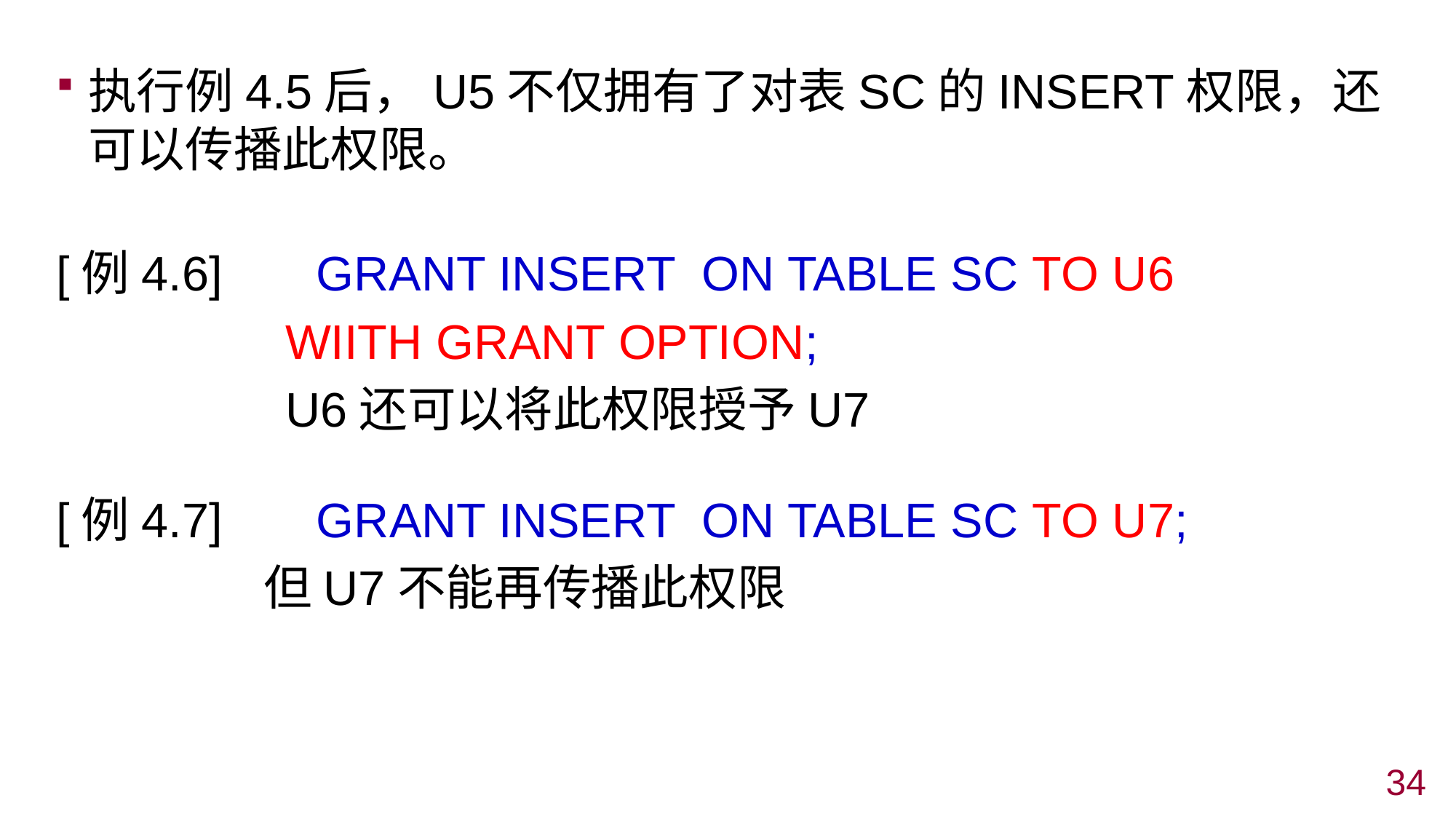

执行例4.5后，U5不仅拥有了对表SC的INSERT权限，还可以传播此权限。

[例4.6]       GRANT INSERT  ON TABLE SC TO U6
                 WIITH GRANT OPTION;
                 U6还可以将此权限授予U7

[例4.7]       GRANT INSERT  ON TABLE SC TO U7;
              但U7不能再传播此权限
34